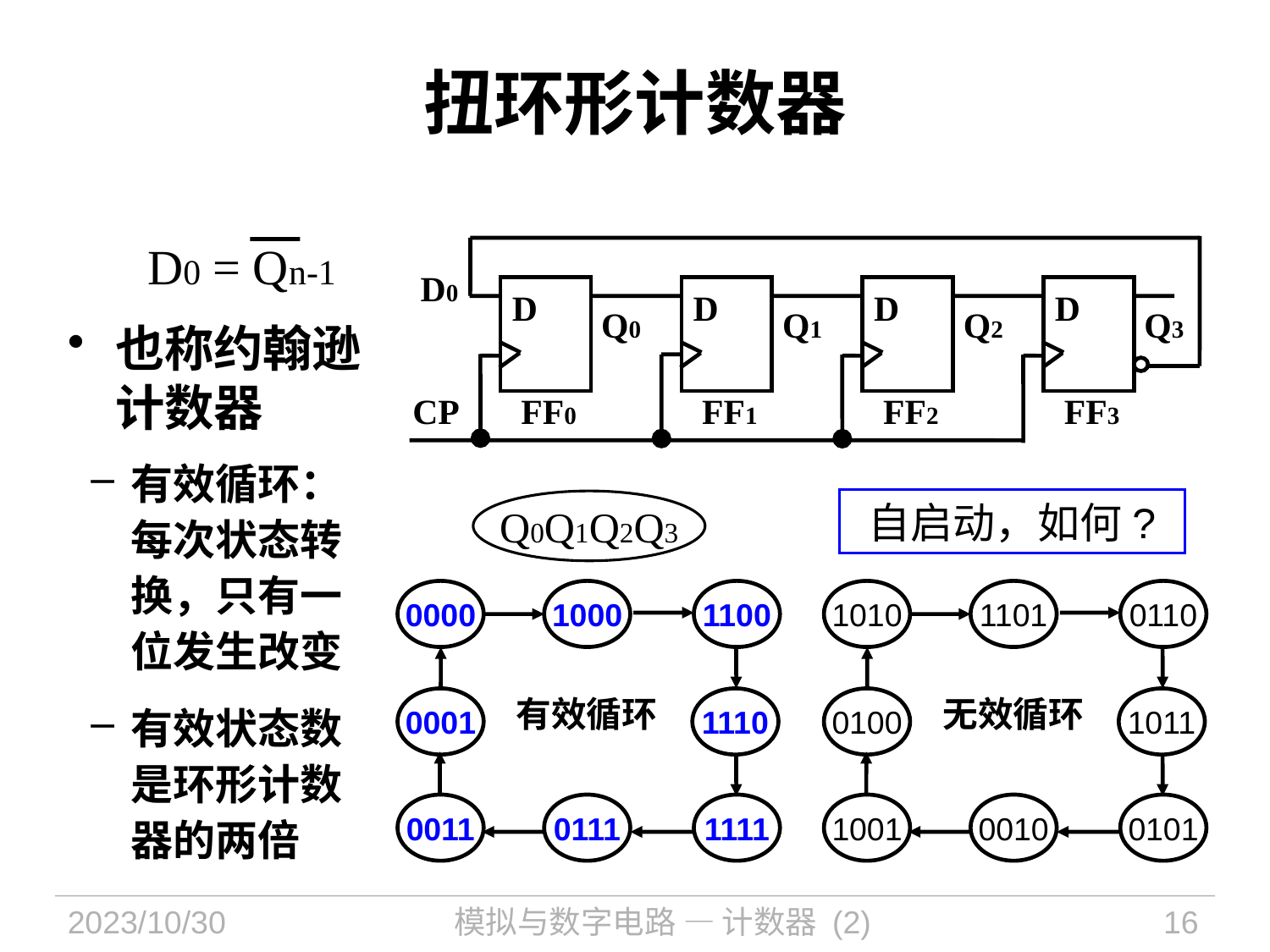

# 扭环形计数器
D0 = Qn-1

D0

D
D
D
D

Q0
Q1
Q2
Q3
也称约翰逊计数器

CP
FF0
FF1
FF2
FF3

有效循环：每次状态转换，只有一位发生改变
有效状态数是环形计数器的两倍
自启动，如何?
Q0Q1Q2Q3
0000
1000
1100

0001
1110

0011
0111
1111

1010
1101
0110

0100
1011

1001
0010
0101

有效循环
无效循环
2023/10/30
模拟与数字电路 — 计数器 (2)
16